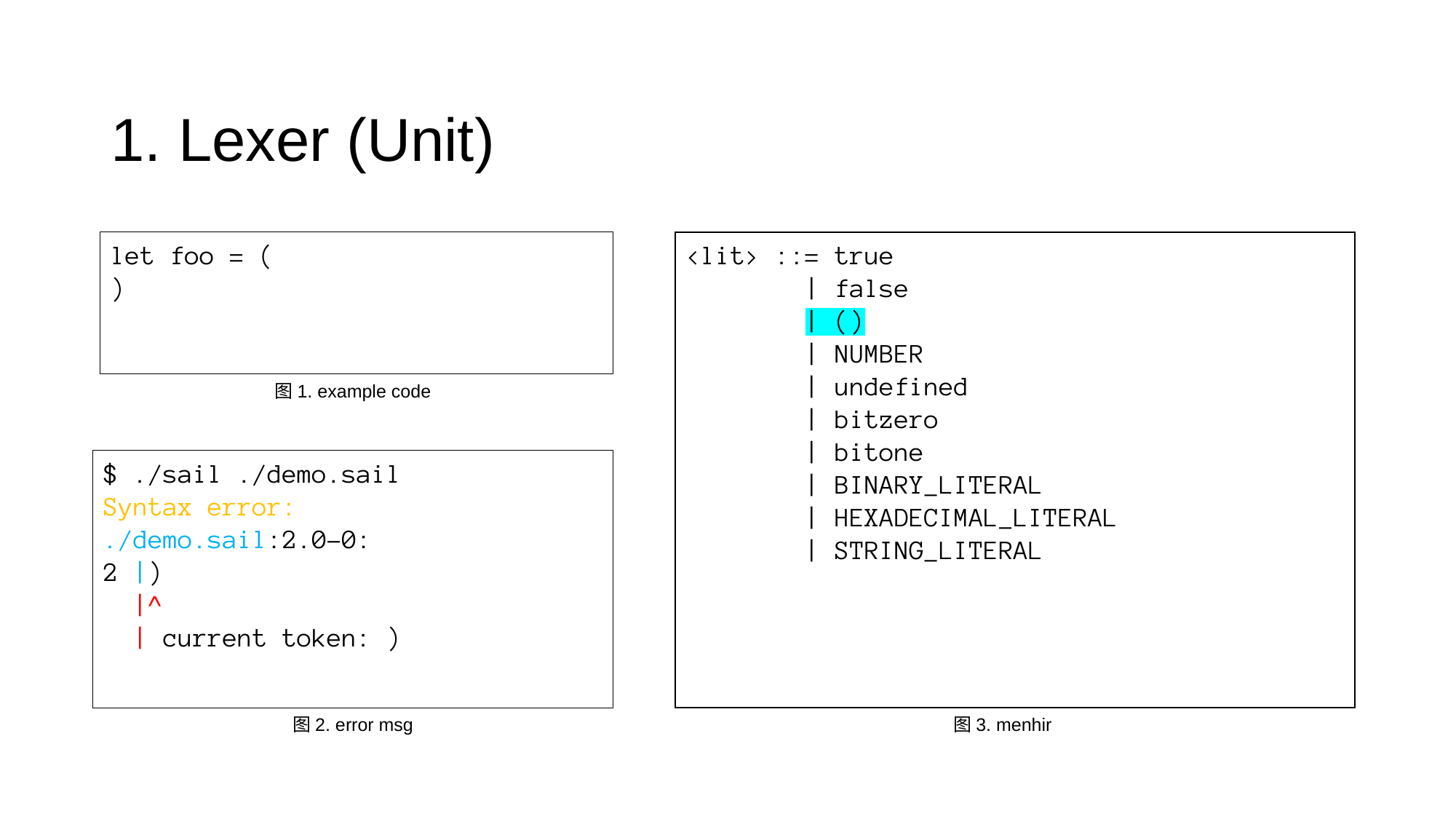

# 1. Lexer (Unit)
let foo = (
)

<lit> ::= true
        | false
        | ()
        | NUMBER
        | undefined
        | bitzero
        | bitone
        | BINARY_LITERAL
        | HEXADECIMAL_LITERAL
        | STRING_LITERAL
图1. example code
$ ./sail ./demo.sail
Syntax error:
./demo.sail:2.0-0:
2 |)  |^
  | current token: )
图2. error msg
图3. menhir